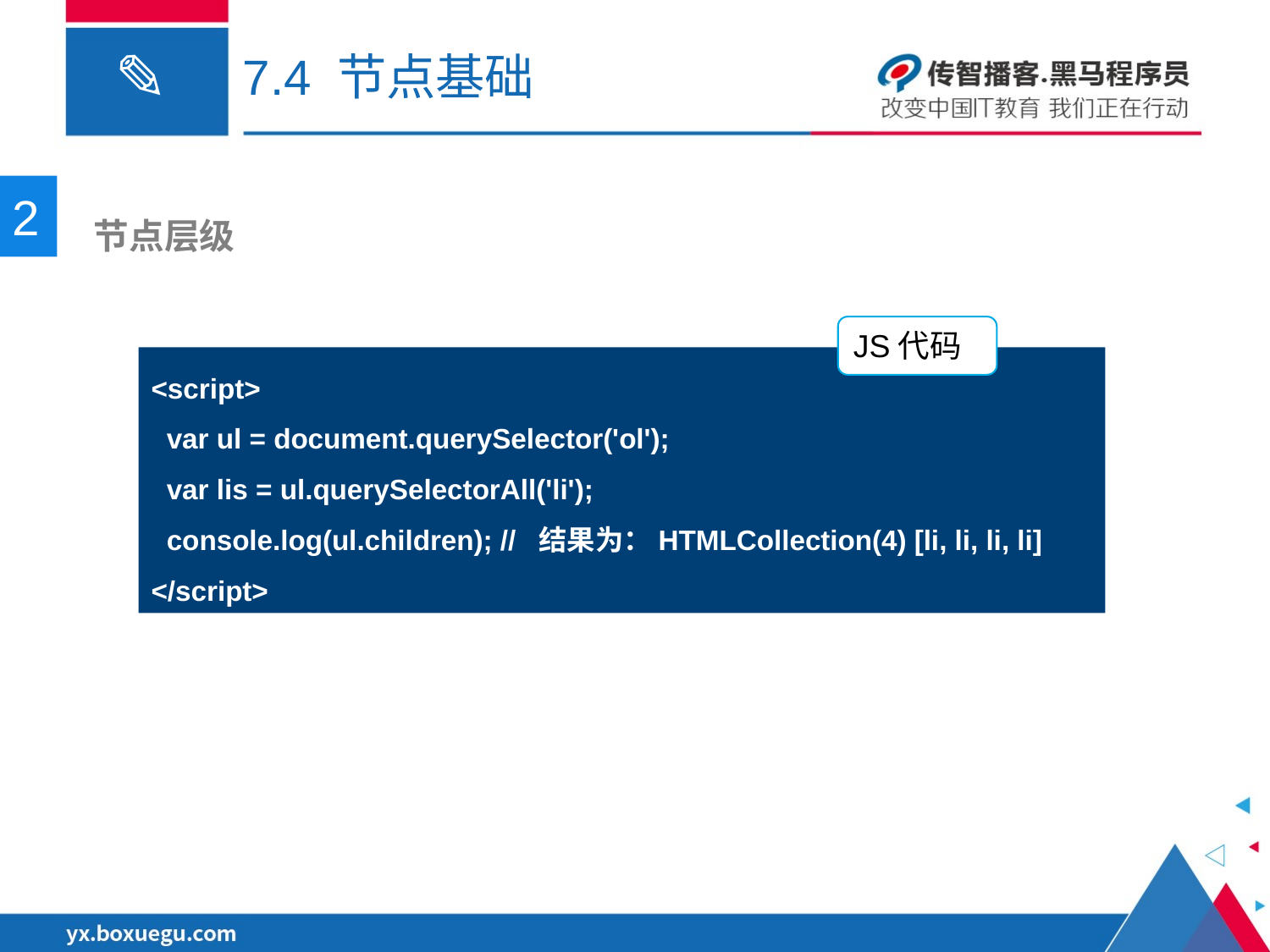

# 7.4 节点基础

2
  节点层级
JS代码
<script>
  var ul = document.querySelector('ol');
  var lis = ul.querySelectorAll('li');
  console.log(ul.children); //  结果为：HTMLCollection(4) [li, li, li, li]
</script>